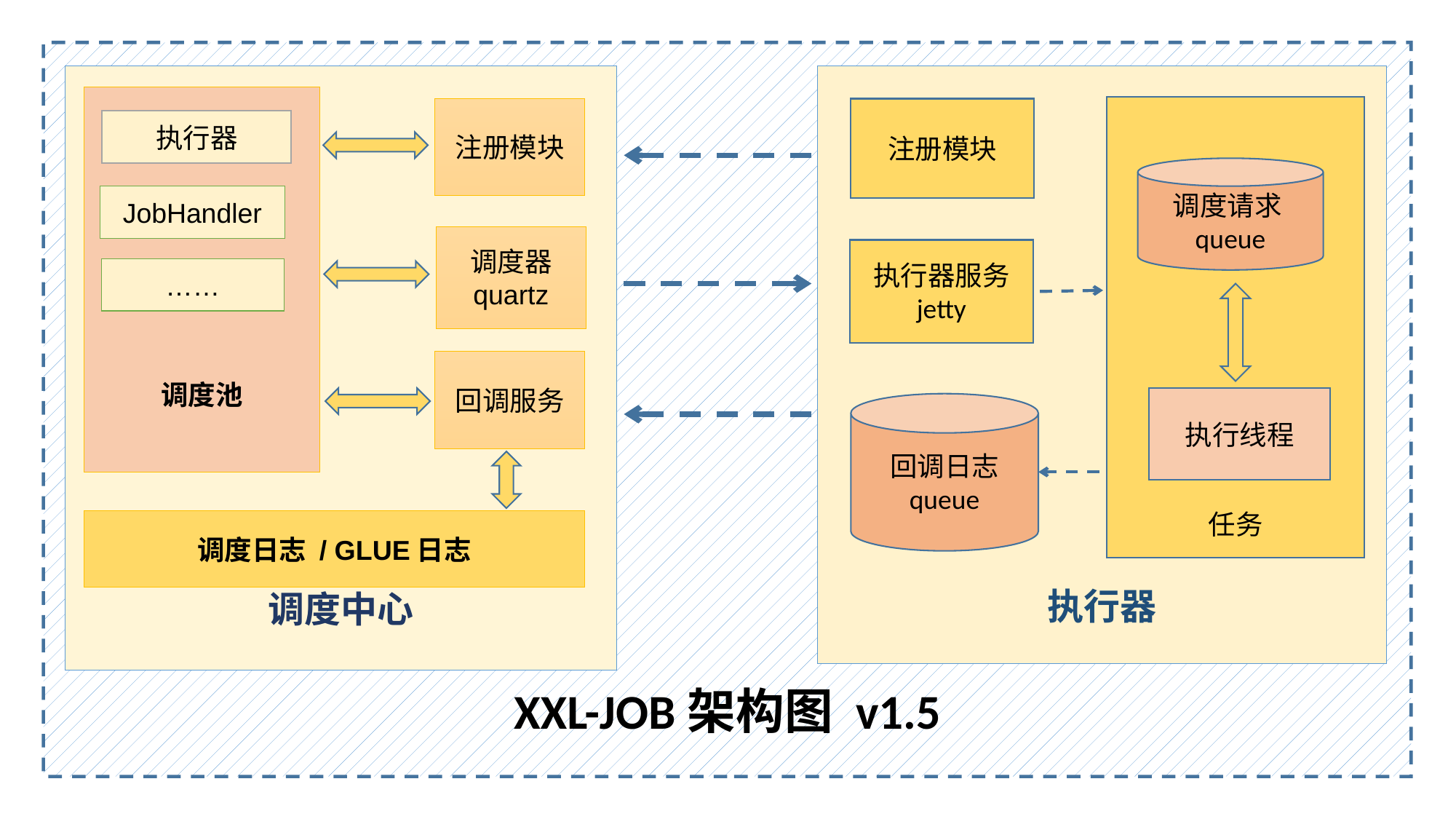

XXL-JOB架构图 v1.5

调度中心

执行器

调度池

任务
注册模块
注册模块
执行器

调度请求queue
JobHandler
调度器
quartz
执行器服务
jetty
……

回调服务

执行线程
回调日志
queue

调度日志 / GLUE日志